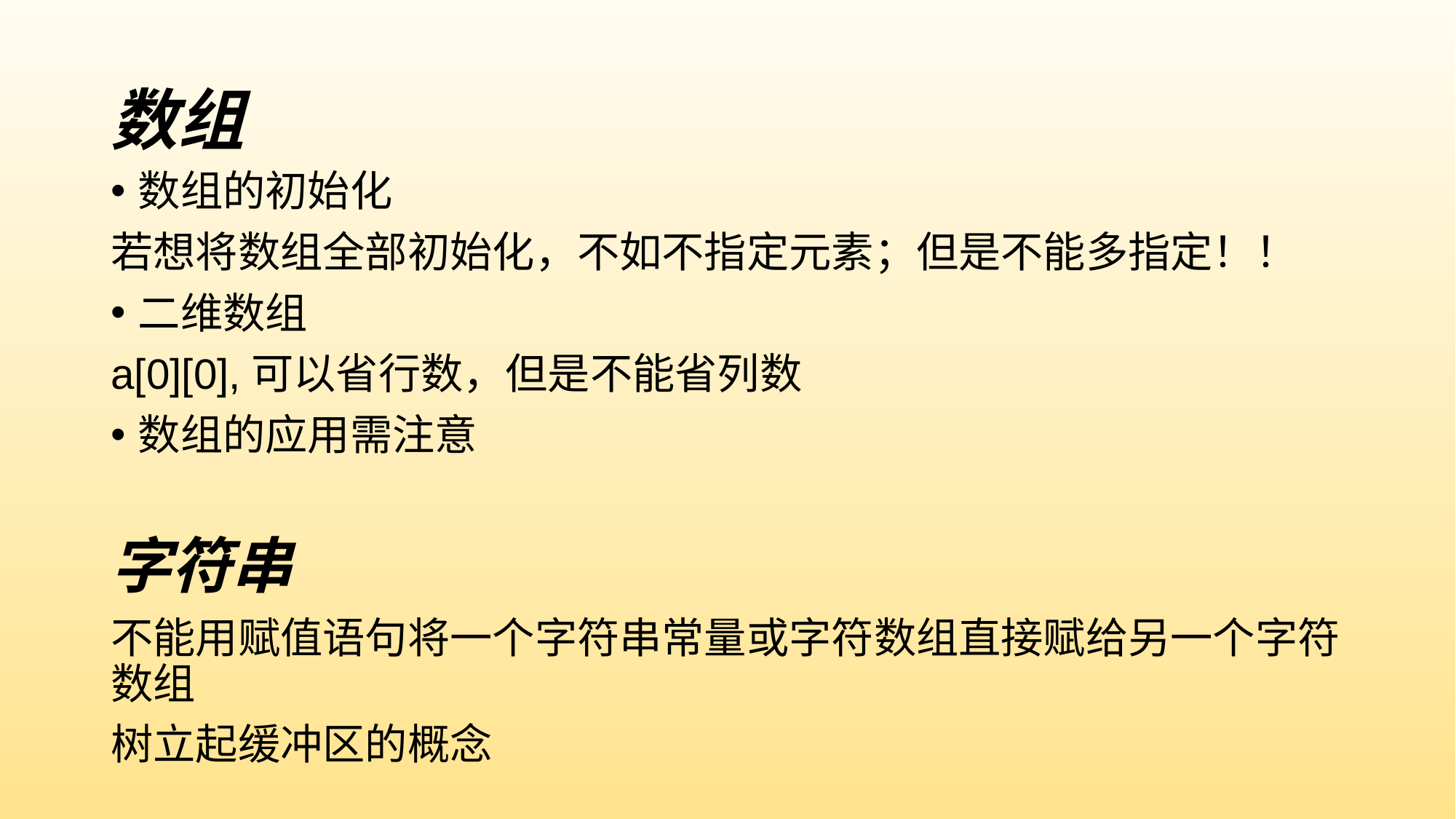

# 数组
数组的初始化
若想将数组全部初始化，不如不指定元素；但是不能多指定！！
二维数组
a[0][0],可以省行数，但是不能省列数
数组的应用需注意

字符串
不能用赋值语句将一个字符串常量或字符数组直接赋给另一个字符数组
树立起缓冲区的概念